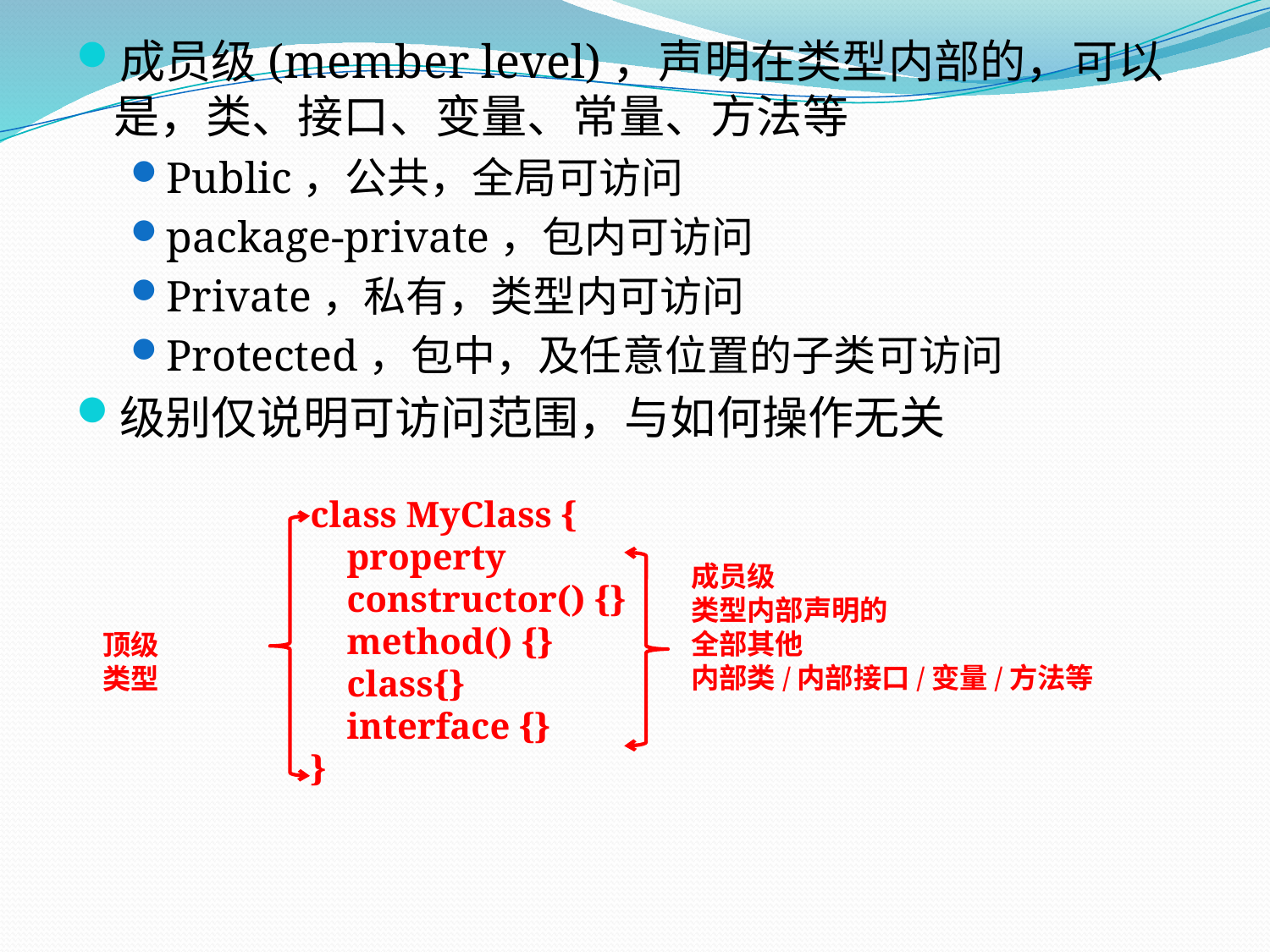

成员级(member level)，声明在类型内部的，可以是，类、接口、变量、常量、方法等
Public，公共，全局可访问
package-private，包内可访问
Private，私有，类型内可访问
Protected，包中，及任意位置的子类可访问
级别仅说明可访问范围，与如何操作无关
class MyClass {
    property
    constructor() {}
    method() {}
    class{}
    interface {}
}

成员级
类型内部声明的
全部其他
内部类/内部接口/变量/方法等

顶级
类型
21